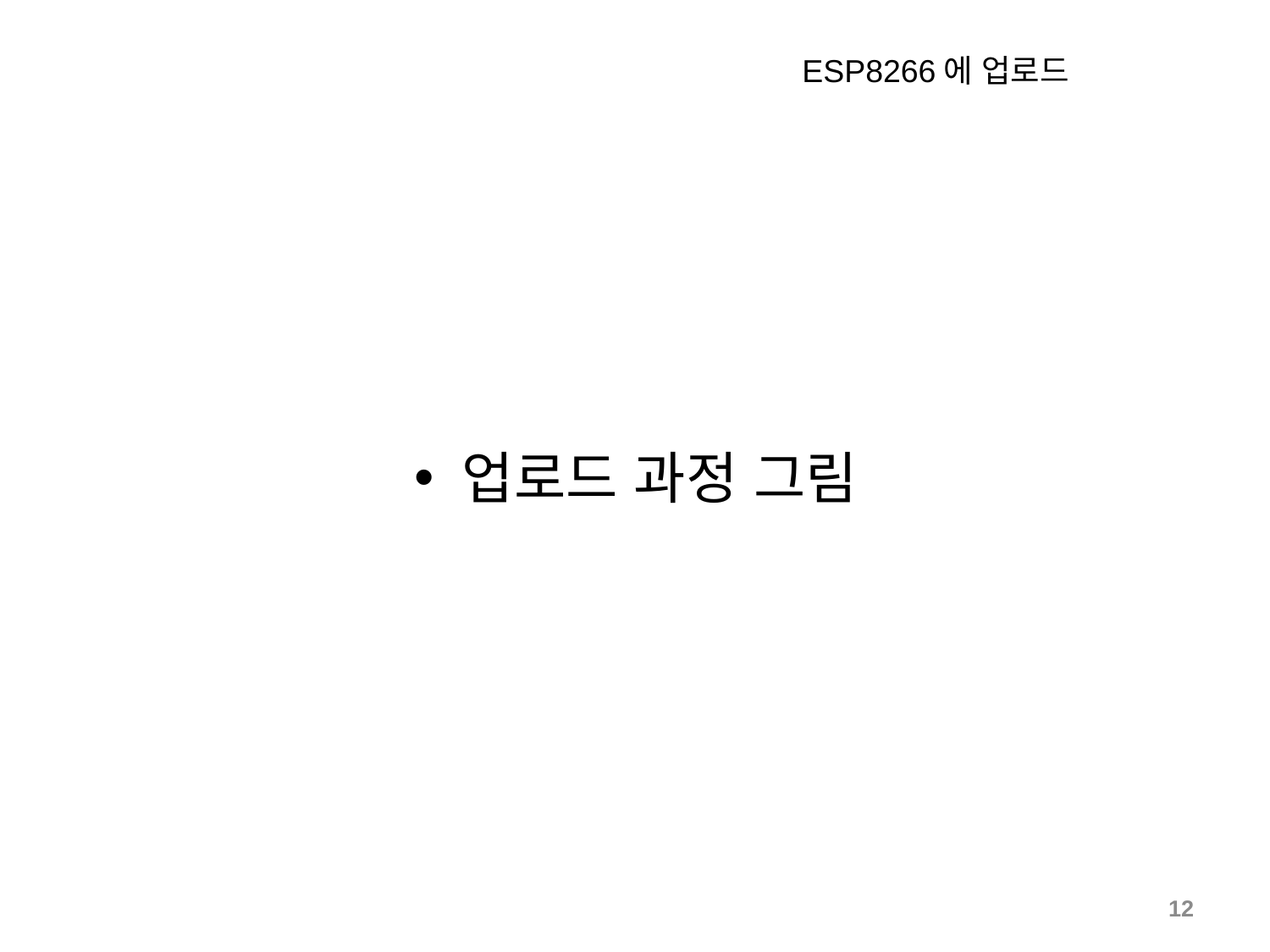

# ESP8266에 업로드
업로드 과정 그림
12